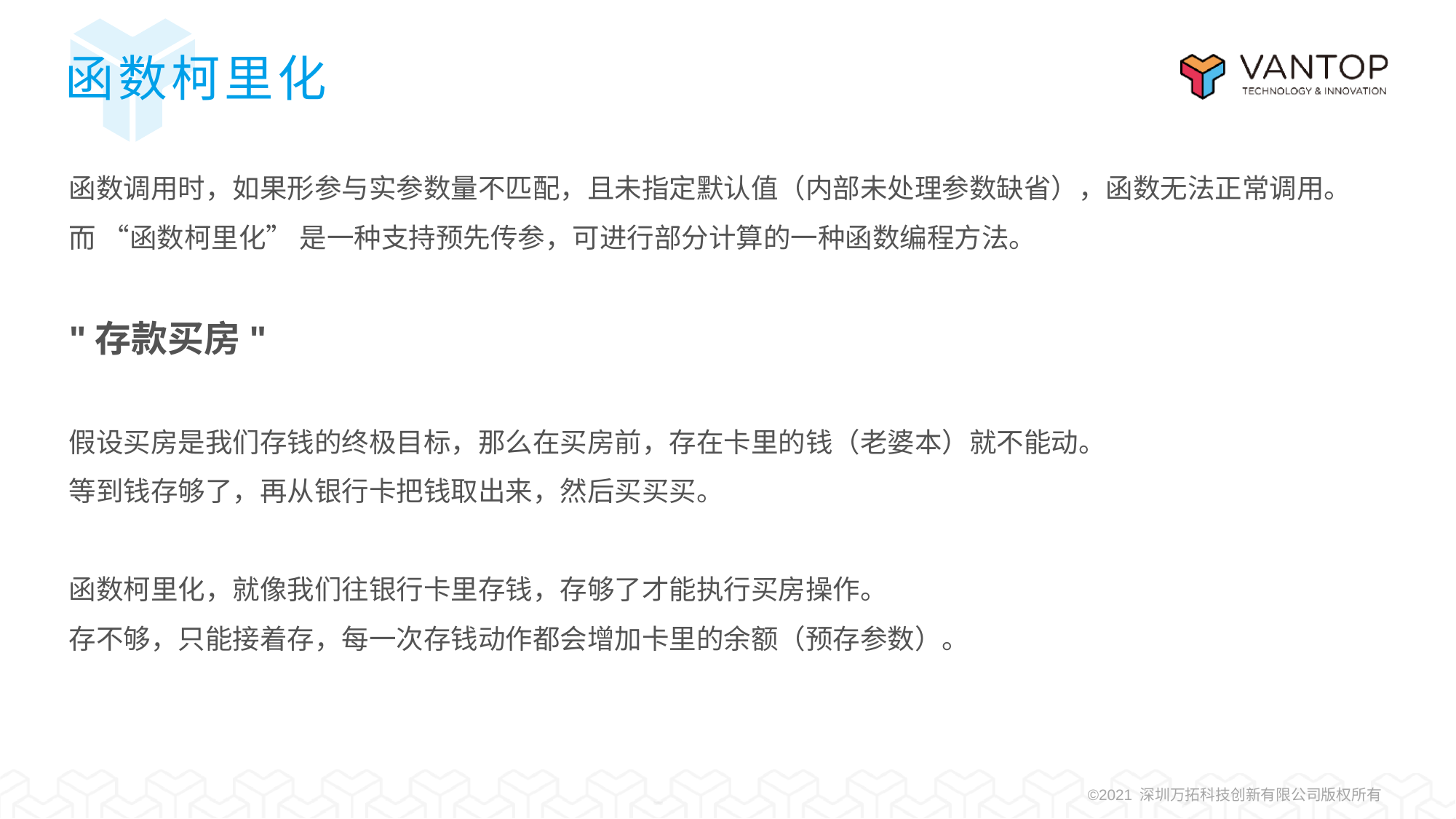

# 函数柯里化
函数调用时，如果形参与实参数量不匹配，且未指定默认值（内部未处理参数缺省），函数无法正常调用。
而 “函数柯里化” 是一种支持预先传参，可进行部分计算的一种函数编程方法。
"存款买房"

假设买房是我们存钱的终极目标，那么在买房前，存在卡里的钱（老婆本）就不能动。
等到钱存够了，再从银行卡把钱取出来，然后买买买。

函数柯里化，就像我们往银行卡里存钱，存够了才能执行买房操作。
存不够，只能接着存，每一次存钱动作都会增加卡里的余额（预存参数）。